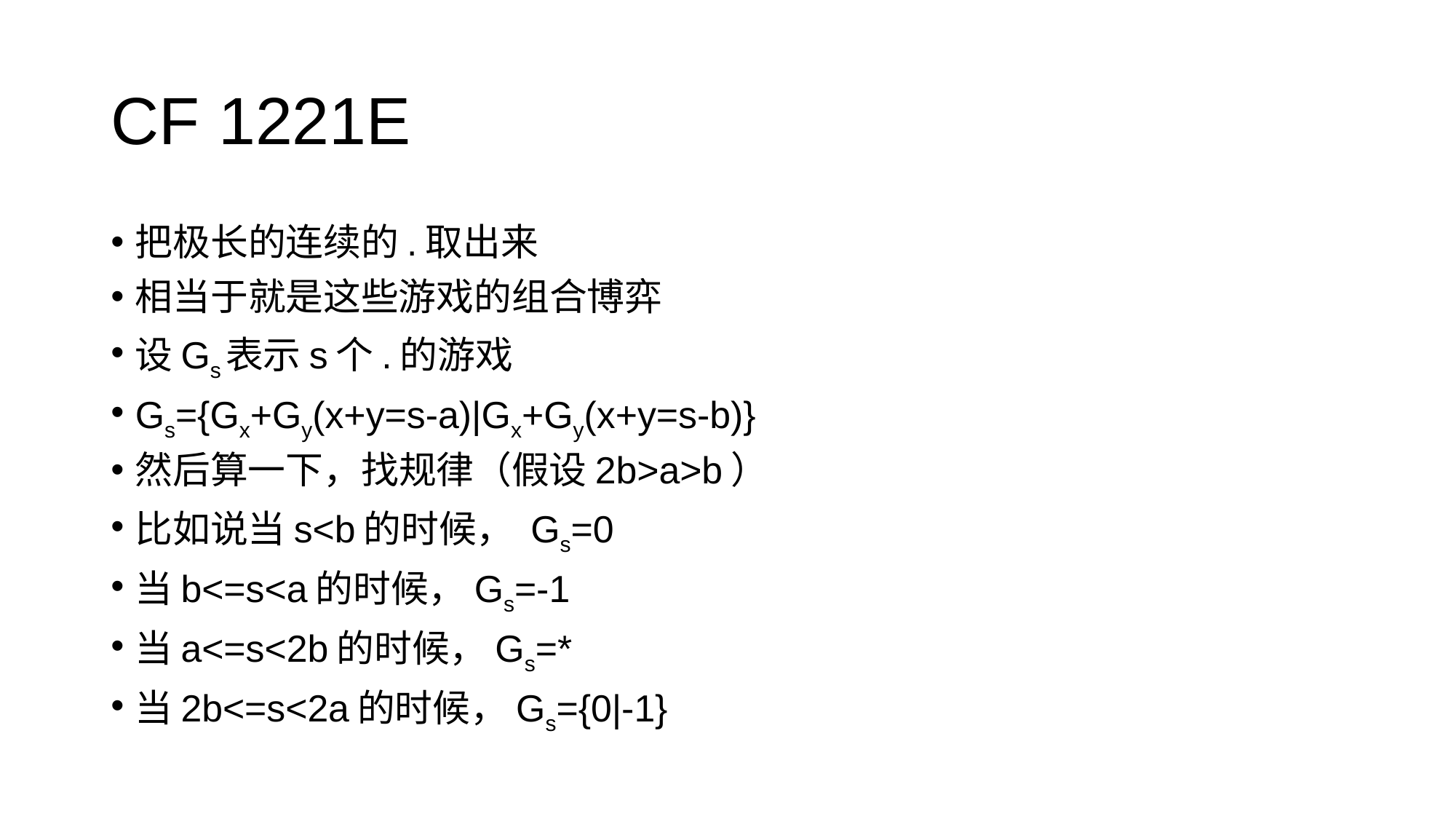

# CF 1221E
把极长的连续的.取出来
相当于就是这些游戏的组合博弈
设Gs表示s个.的游戏
Gs={Gx+Gy(x+y=s-a)|Gx+Gy(x+y=s-b)}
然后算一下，找规律（假设2b>a>b）
比如说当s<b的时候， Gs=0
当b<=s<a的时候，Gs=-1
当a<=s<2b的时候，Gs=*
当2b<=s<2a的时候，Gs={0|-1}